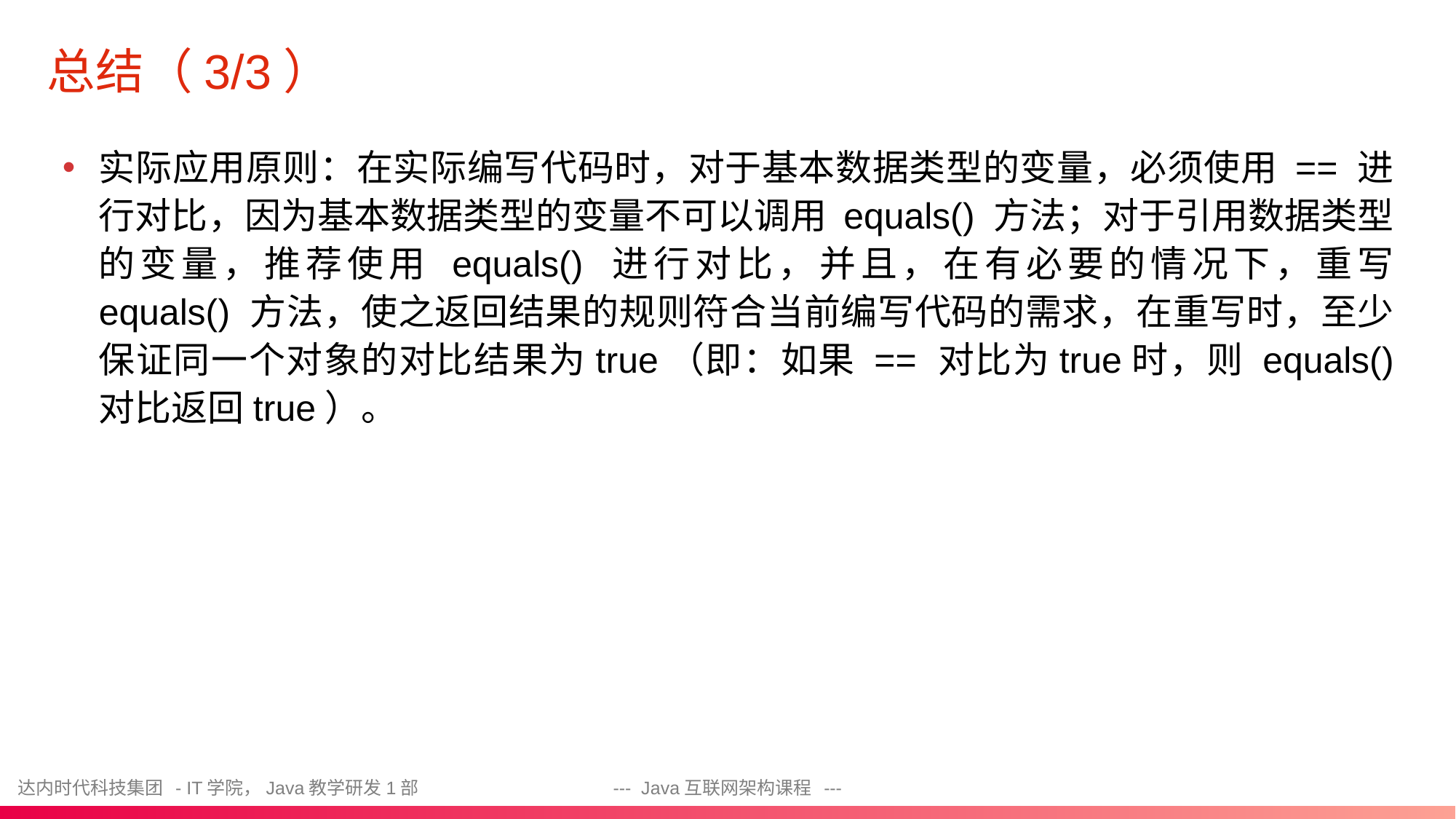

# 总结（3/3）
实际应用原则：在实际编写代码时，对于基本数据类型的变量，必须使用 == 进行对比，因为基本数据类型的变量不可以调用 equals() 方法；对于引用数据类型的变量，推荐使用 equals() 进行对比，并且，在有必要的情况下，重写 equals() 方法，使之返回结果的规则符合当前编写代码的需求，在重写时，至少保证同一个对象的对比结果为true（即：如果 == 对比为true时，则 equals() 对比返回true）。